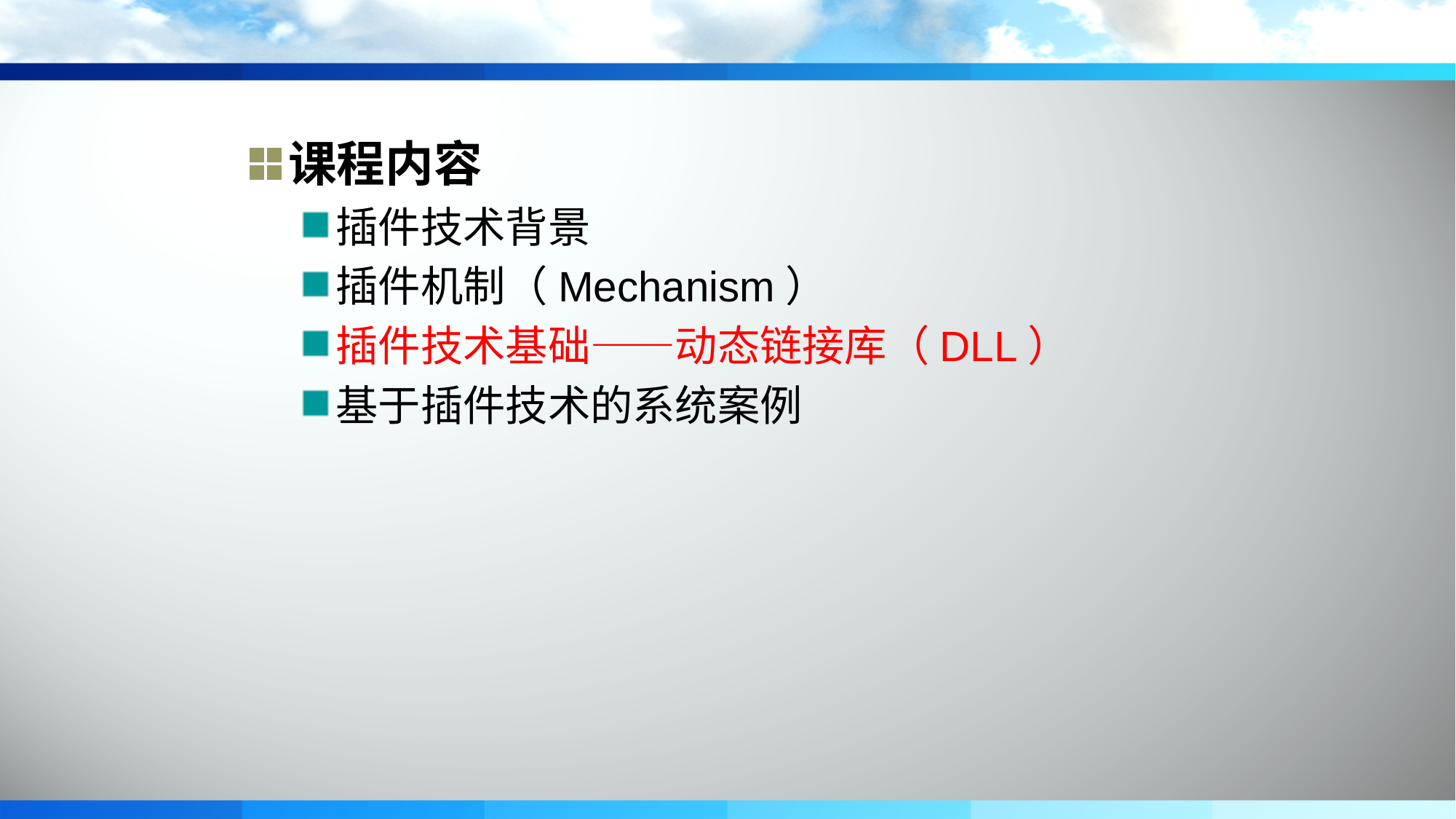

课程内容
插件技术背景
插件机制（Mechanism）
插件技术基础——动态链接库（DLL）
基于插件技术的系统案例